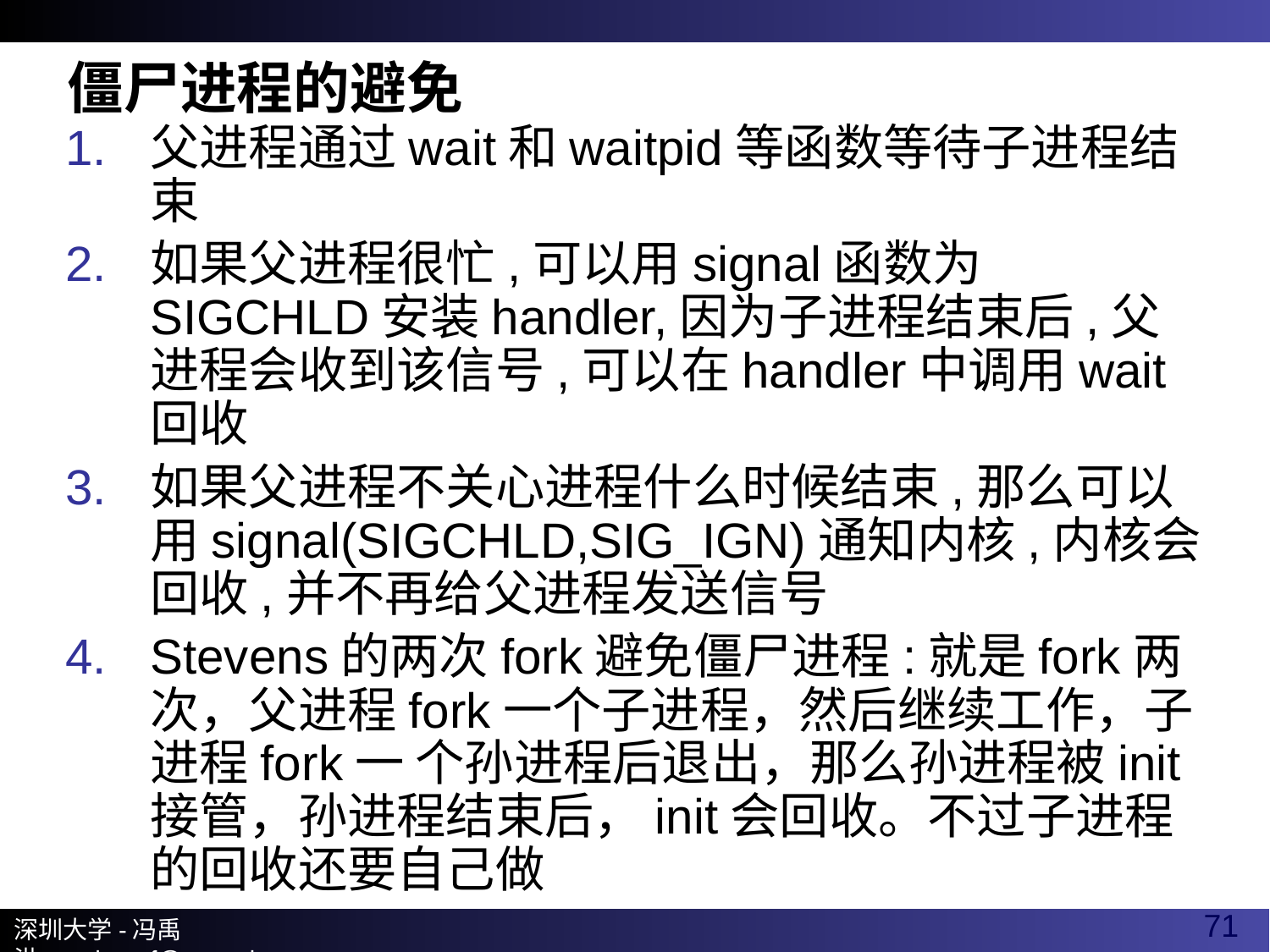

# 僵尸进程的避免
父进程通过wait和waitpid等函数等待子进程结束
如果父进程很忙,可以用signal函数为SIGCHLD安装handler,因为子进程结束后,父进程会收到该信号,可以在handler中调用wait回收
如果父进程不关心进程什么时候结束,那么可以用signal(SIGCHLD,SIG_IGN)通知内核,内核会回收,并不再给父进程发送信号
Stevens的两次fork避免僵尸进程:就是fork两次，父进程fork一个子进程，然后继续工作，子进程fork一 个孙进程后退出，那么孙进程被init接管，孙进程结束后，init会回收。不过子进程的回收还要自己做